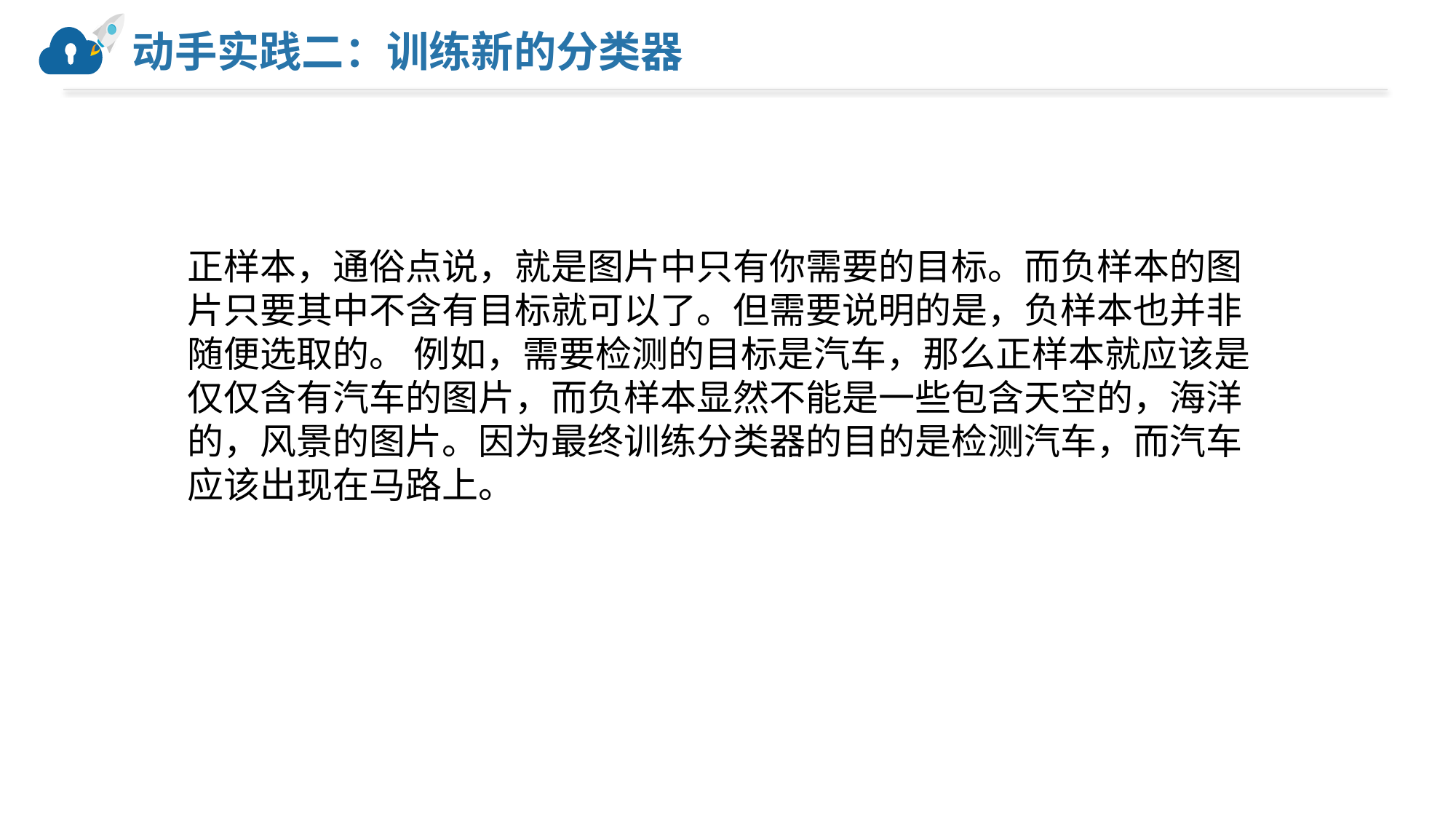

# 动手实践二：训练新的分类器
正样本，通俗点说，就是图片中只有你需要的目标。而负样本的图片只要其中不含有目标就可以了。但需要说明的是，负样本也并非随便选取的。 例如，需要检测的目标是汽车，那么正样本就应该是仅仅含有汽车的图片，而负样本显然不能是一些包含天空的，海洋的，风景的图片。因为最终训练分类器的目的是检测汽车，而汽车应该出现在马路上。